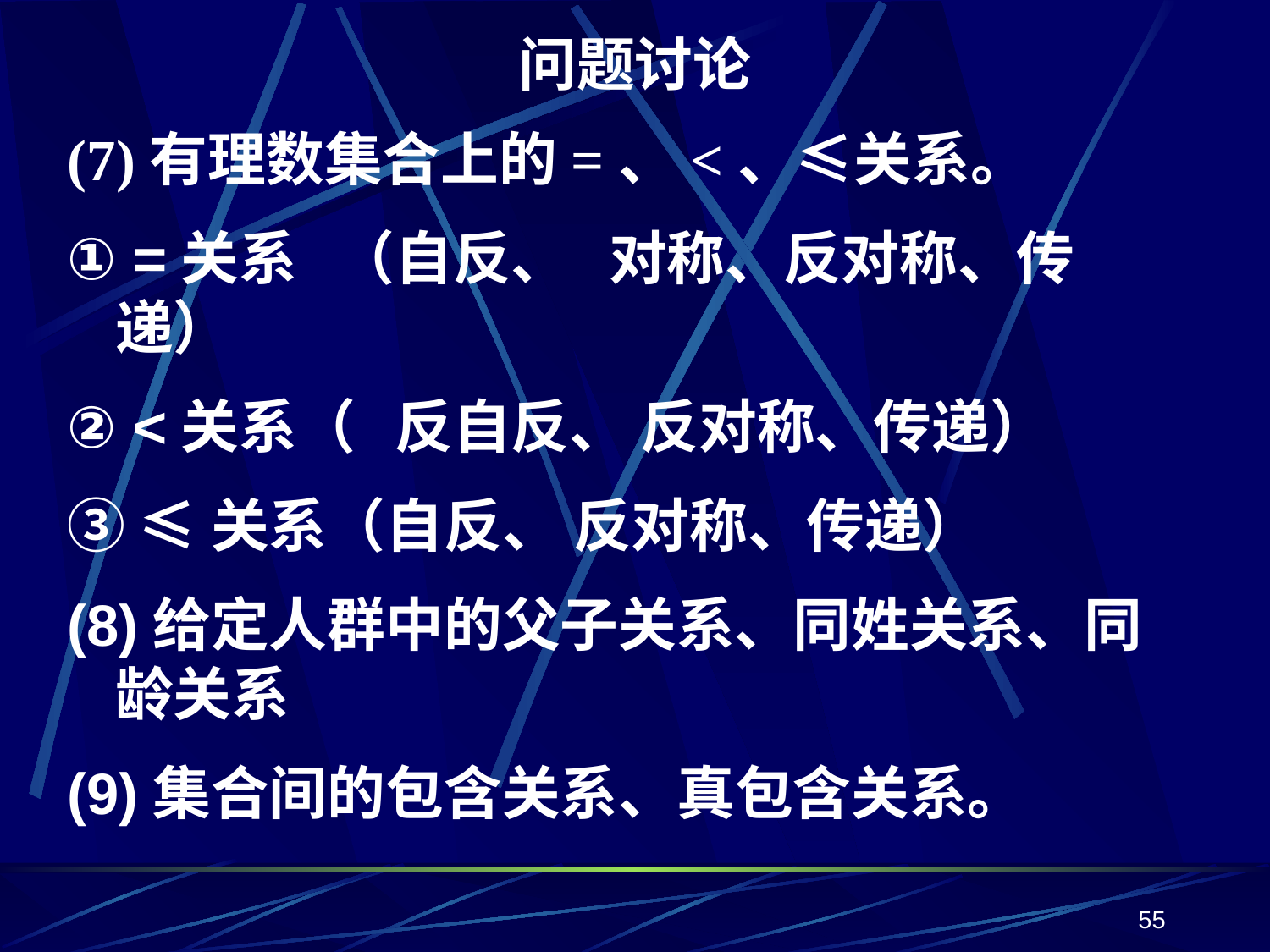

# 问题讨论
(7)有理数集合上的=、<、≤关系。
① =关系   （自反、   对称、反对称、传递）
② <关系（   反自反、 反对称、传递）
③ ≤关系（自反、 反对称、传递）
(8)给定人群中的父子关系、同姓关系、同龄关系
(9)集合间的包含关系、真包含关系。

55